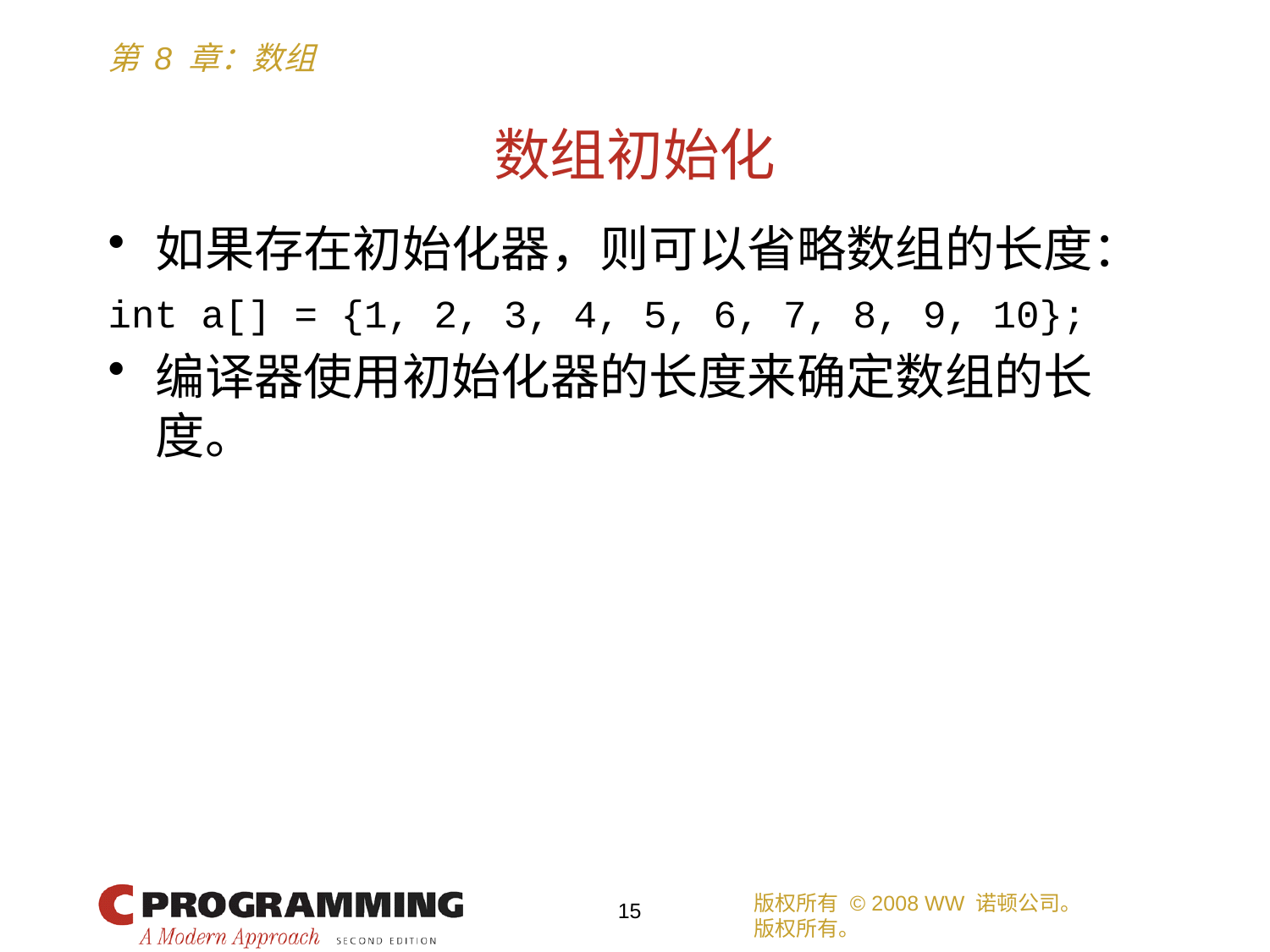

# 数组初始化
如果存在初始化器，则可以省略数组的长度：
int a[] = {1, 2, 3, 4, 5, 6, 7, 8, 9, 10};
编译器使用初始化器的长度来确定数组的长度。
版权所有 © 2008 WW 诺顿公司。
版权所有。
15